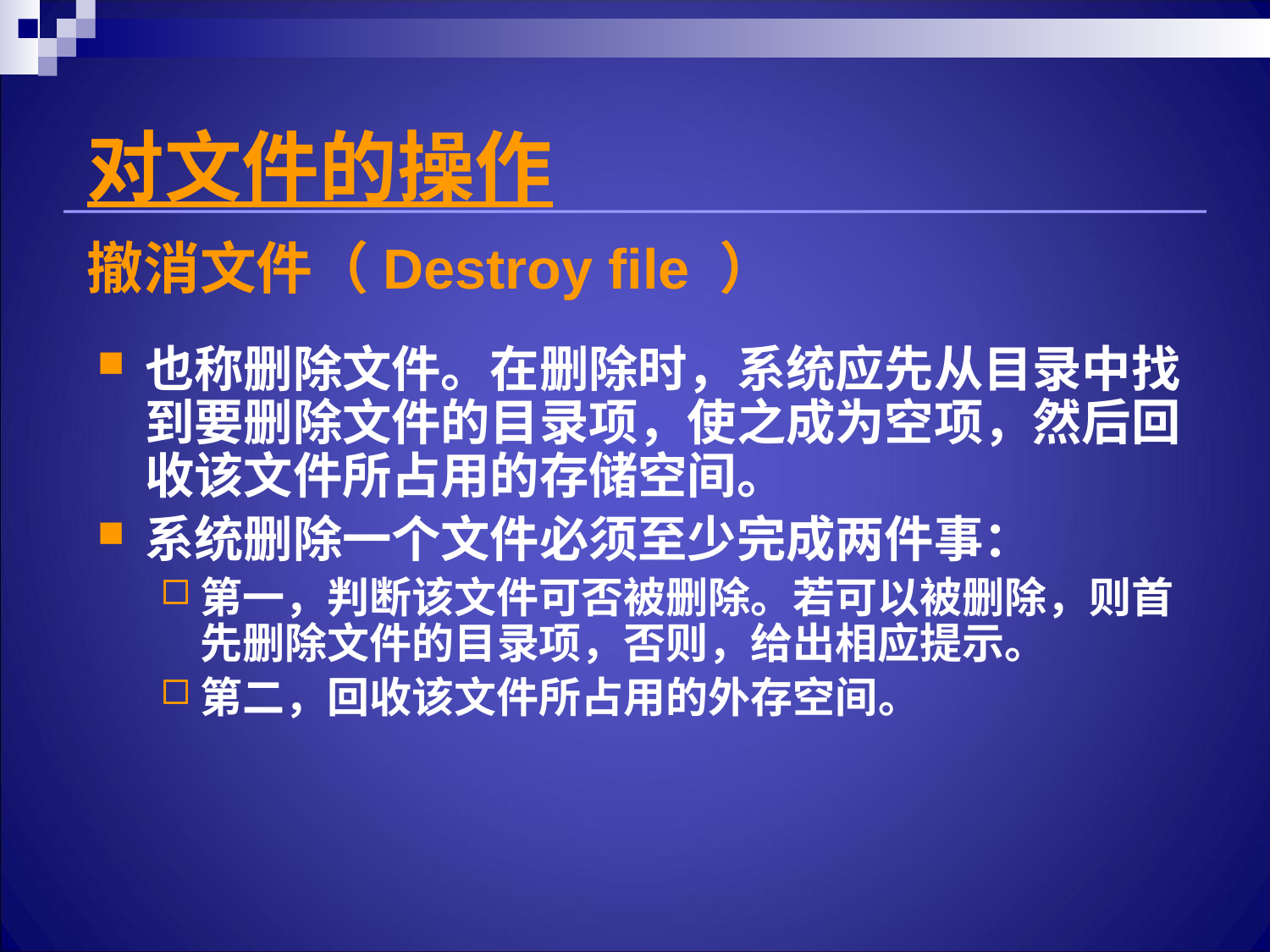

# 对文件的操作 撤消文件（Destroy file ）
也称删除文件。在删除时，系统应先从目录中找到要删除文件的目录项，使之成为空项，然后回收该文件所占用的存储空间。
系统删除一个文件必须至少完成两件事：
第一，判断该文件可否被删除。若可以被删除，则首先删除文件的目录项，否则，给出相应提示。
第二，回收该文件所占用的外存空间。